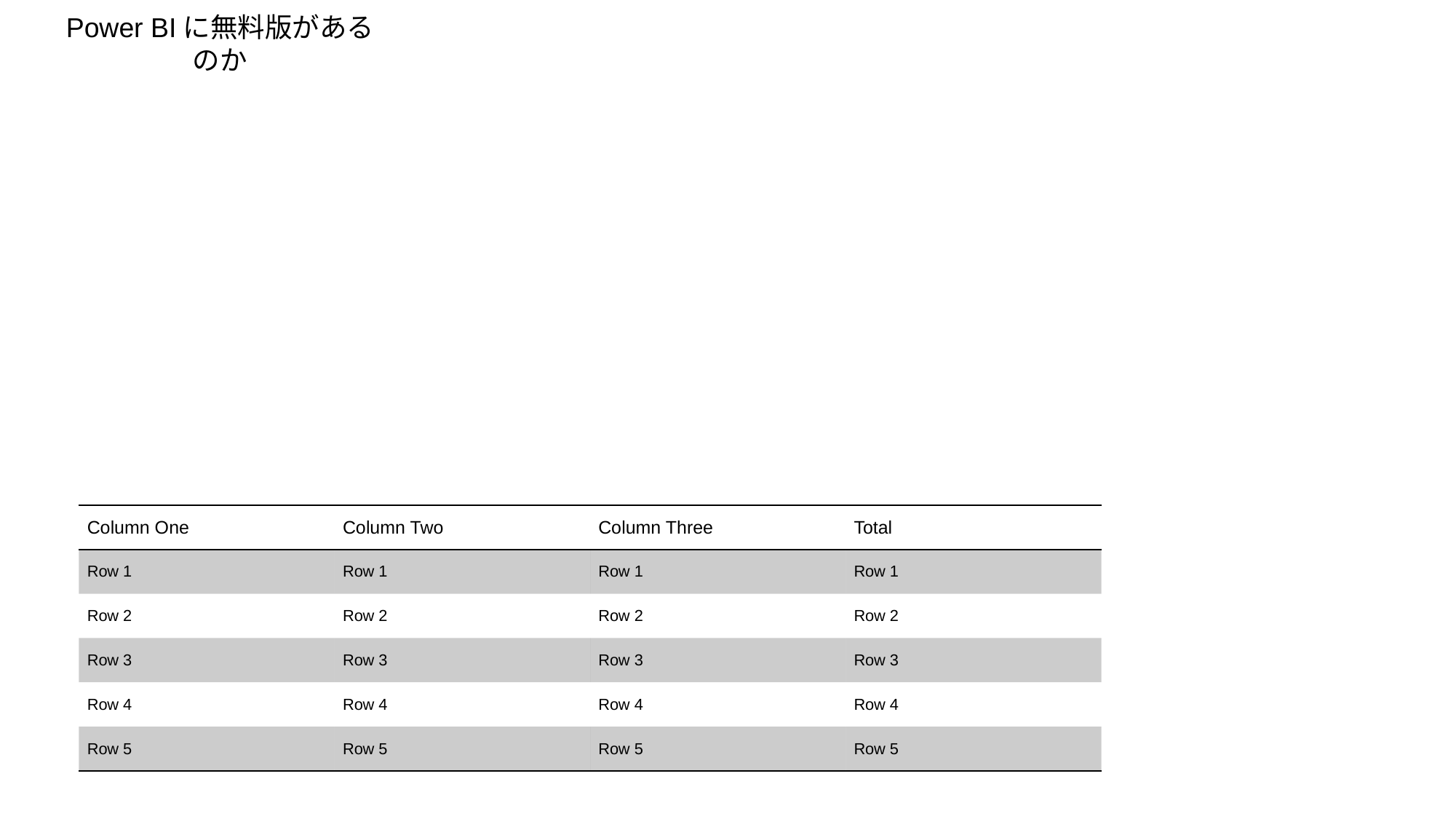

Power BIに無料版があるのか
| Column One | Column Two | Column Three | Total |
| --- | --- | --- | --- |
| Row 1 | Row 1 | Row 1 | Row 1 |
| Row 2 | Row 2 | Row 2 | Row 2 |
| Row 3 | Row 3 | Row 3 | Row 3 |
| Row 4 | Row 4 | Row 4 | Row 4 |
| Row 5 | Row 5 | Row 5 | Row 5 |